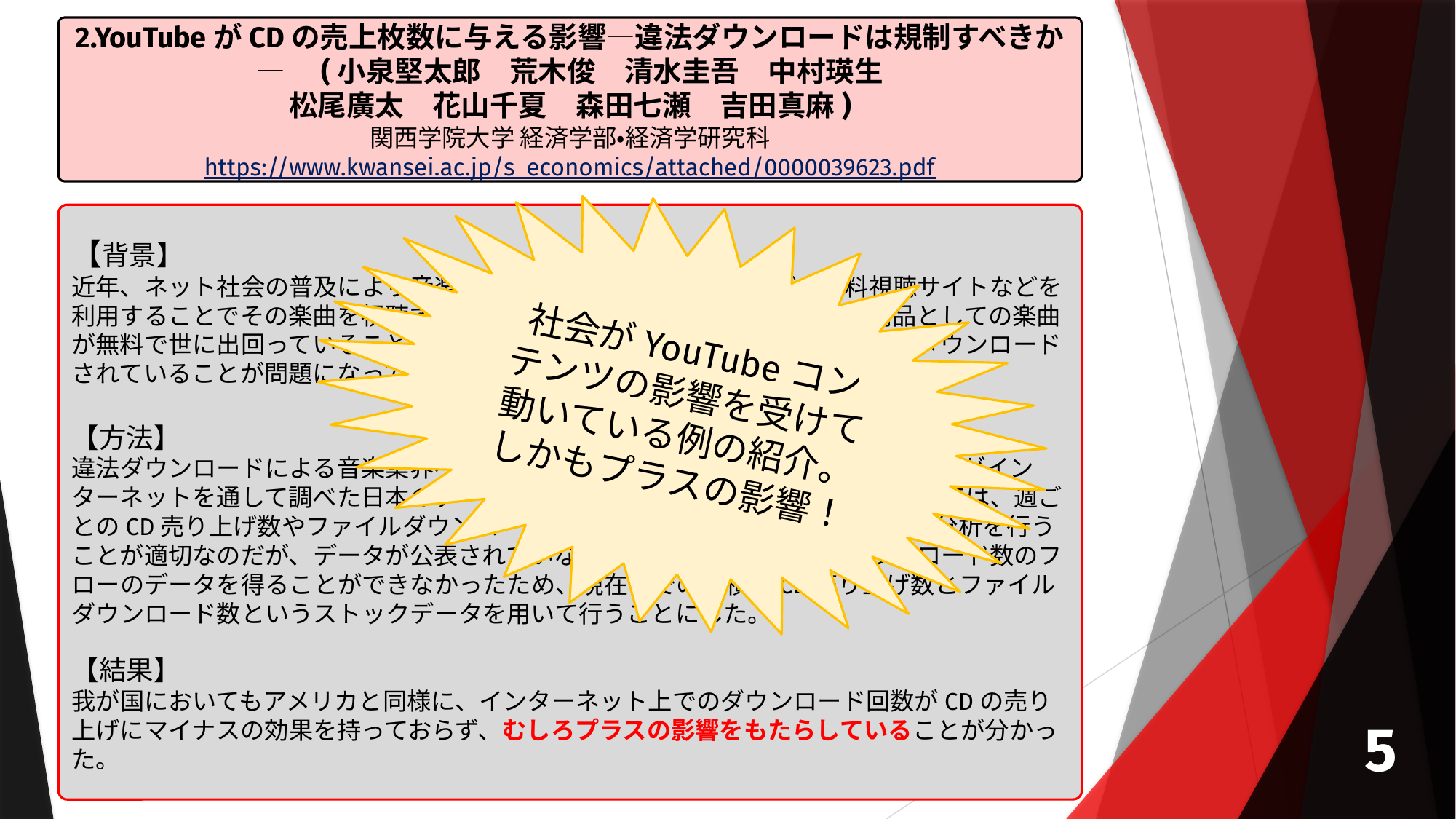

2.YouTubeがCDの売上枚数に与える影響―違法ダウンロードは規制すべきか―　(小泉堅太郎　荒木俊　清水圭吾　中村瑛生
松尾廣太　花山千夏　森田七瀬　吉田真麻)
関西学院大学 経済学部・経済学研究科
https://www.kwansei.ac.jp/s_economics/attached/0000039623.pdf

【背景】
近年、ネット社会の普及により音楽CDを買わずしてYouTubeなどの無料視聴サイトなどを利用することでその楽曲を視聴することができるようになった。しかし、商品としての楽曲が無料で世に出回っていることになり、さらにはあらゆる方法で音楽データがダウンロードされていることが問題になっている。

【方法】
違法ダウンロードによる音楽業界への影響を分析すると調査方法として、われわれがインターネットを通して調べた日本のデータをある公式に当てはめ推計を行った。本来は、週ごとのCD売り上げ数やファイルダウンロード数などのフローデータをもとに回帰分析を行うことが適切なのだが、データが公表されていないものが多く、ファイルダウンロード数のフローのデータを得ることができなかったため、現在までの累積のCD売り上げ数とファイルダウンロード数というストックデータを用いて行うことにした。

【結果】
我が国においてもアメリカと同様に、インターネット上でのダウンロード回数がCDの売り上げにマイナスの効果を持っておらず、むしろプラスの影響をもたらしていることが分かった。

社会がYouTubeコンテンツの影響を受けて動いている例の紹介。
しかもプラスの影響！
5